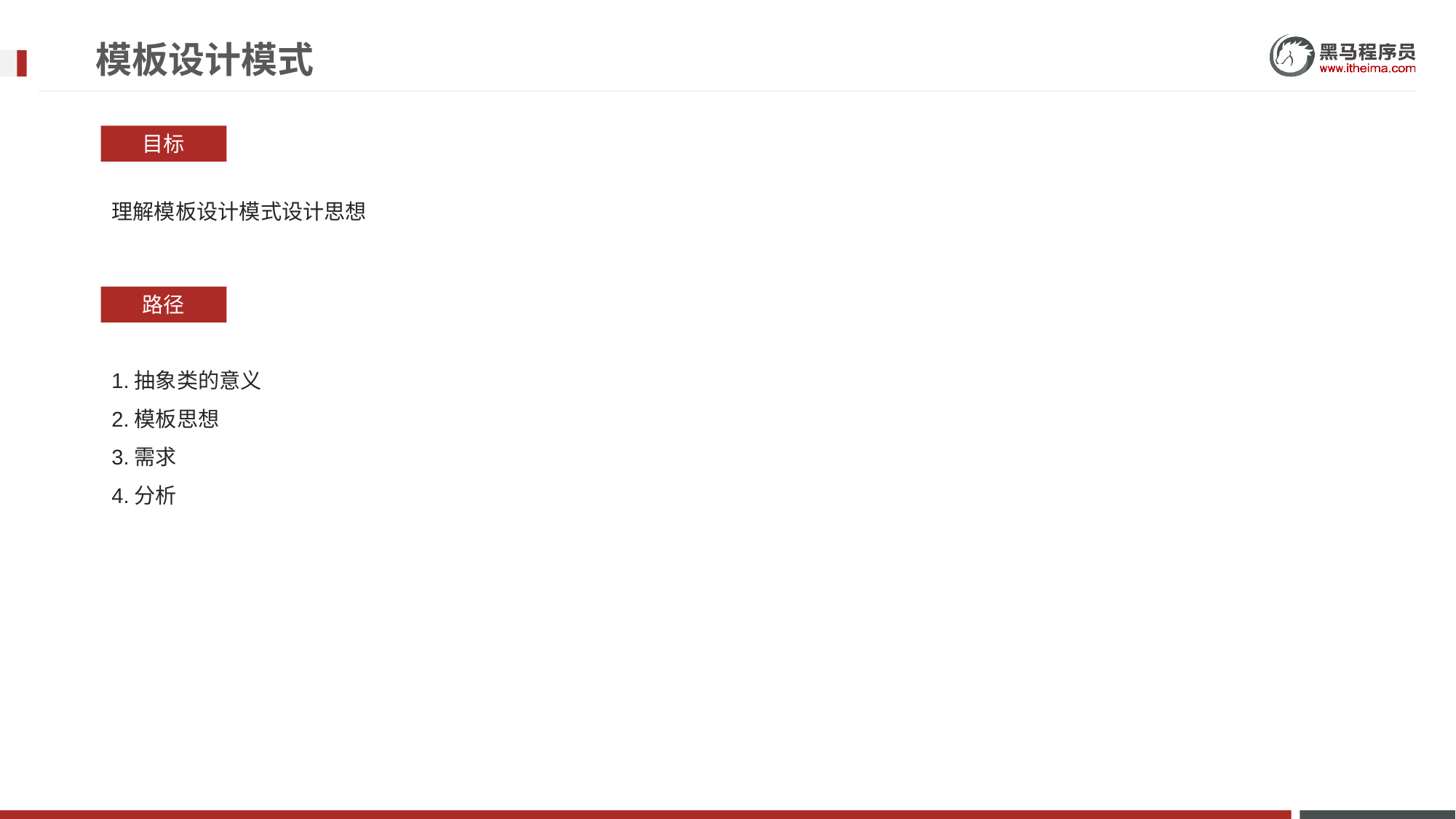

# 模板设计模式
目标
理解模板设计模式设计思想
路径
1.抽象类的意义
2.模板思想
3.需求
4.分析